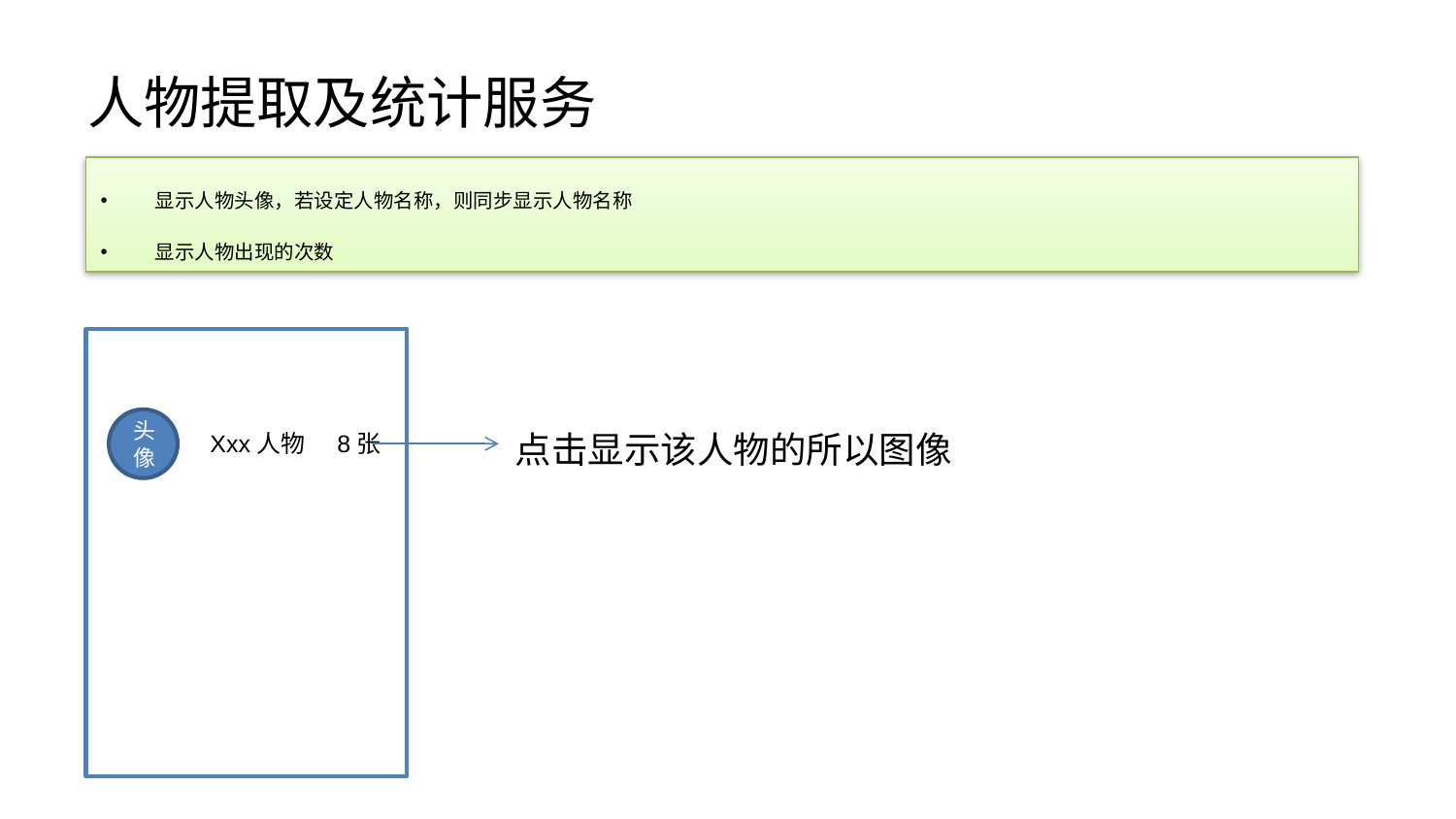

# 人物提取及统计服务
显示人物头像，若设定人物名称，则同步显示人物名称
显示人物出现的次数

头像
点击显示该人物的所以图像
Xxx人物     8张